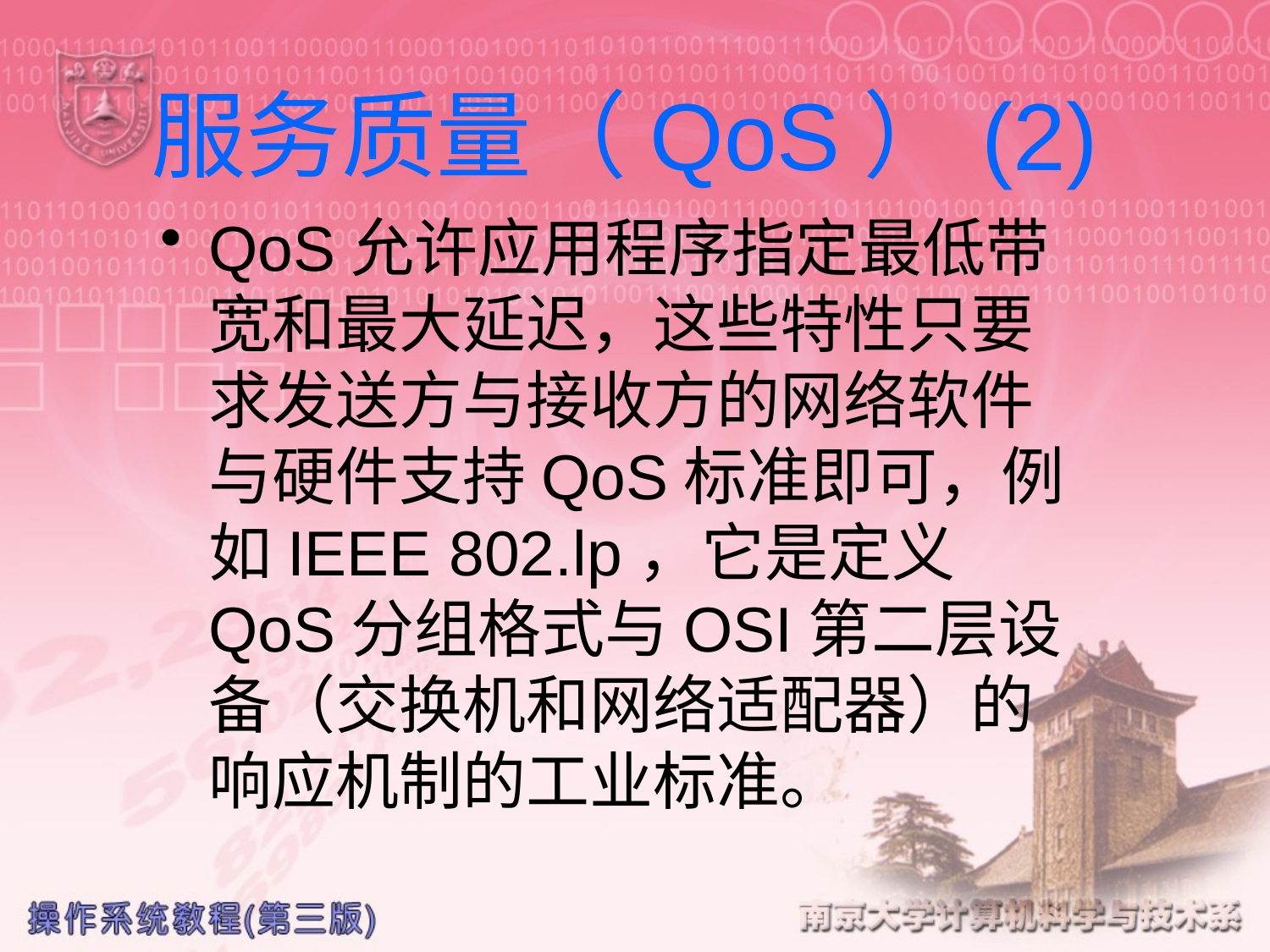

# 服务质量（QoS）(2)
QoS允许应用程序指定最低带宽和最大延迟，这些特性只要求发送方与接收方的网络软件与硬件支持QoS标准即可，例如IEEE 802.lp，它是定义QoS分组格式与OSI第二层设备（交换机和网络适配器）的响应机制的工业标准。